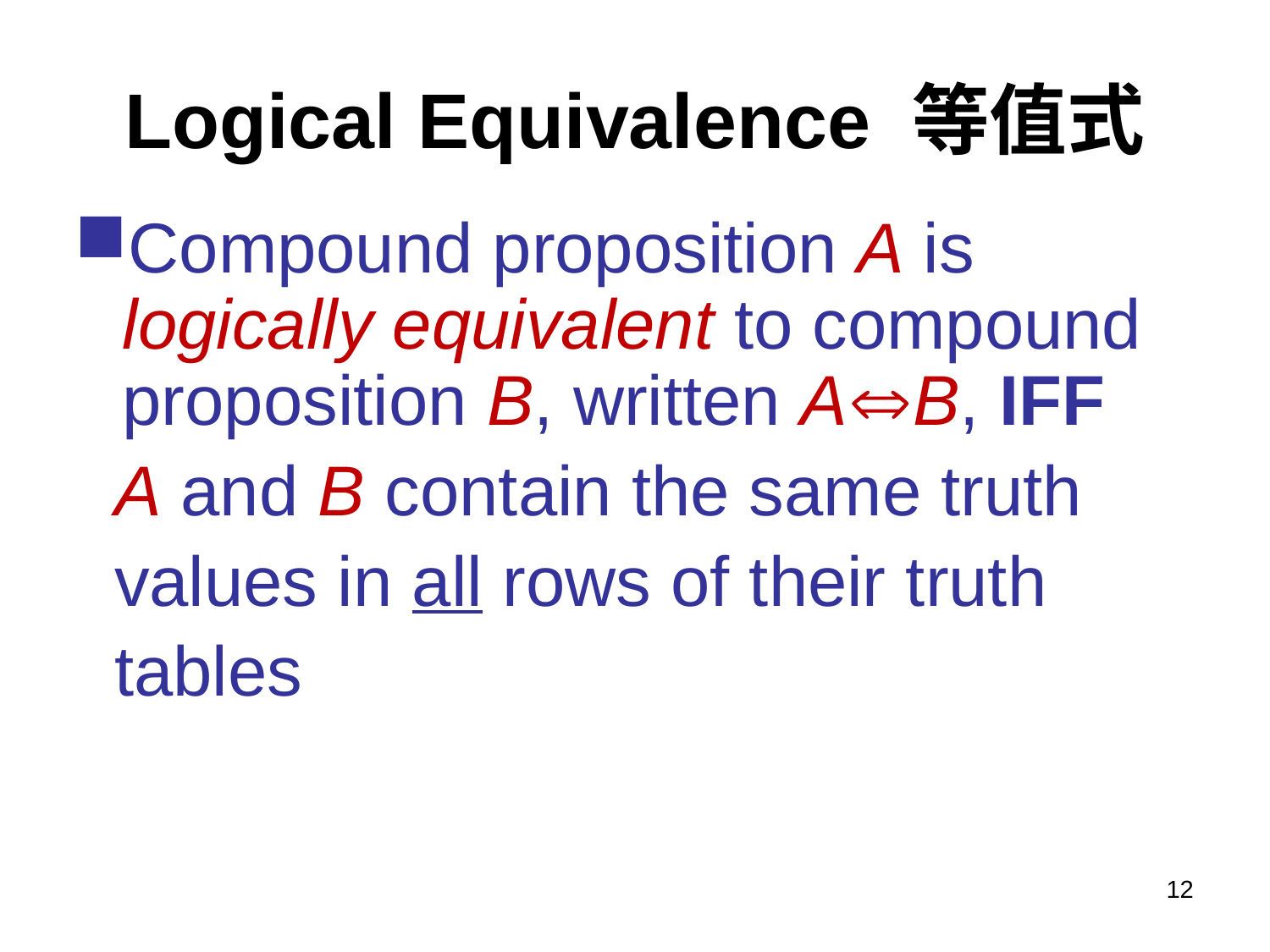

Topic #1.1 – Propositional Logic: Equivalences
# Logical Equivalence 等值式
Compound proposition A is logically equivalent to compound proposition B, written A⇔B, IFF
  A and B contain the same truth
  values in all rows of their truth
  tables
12